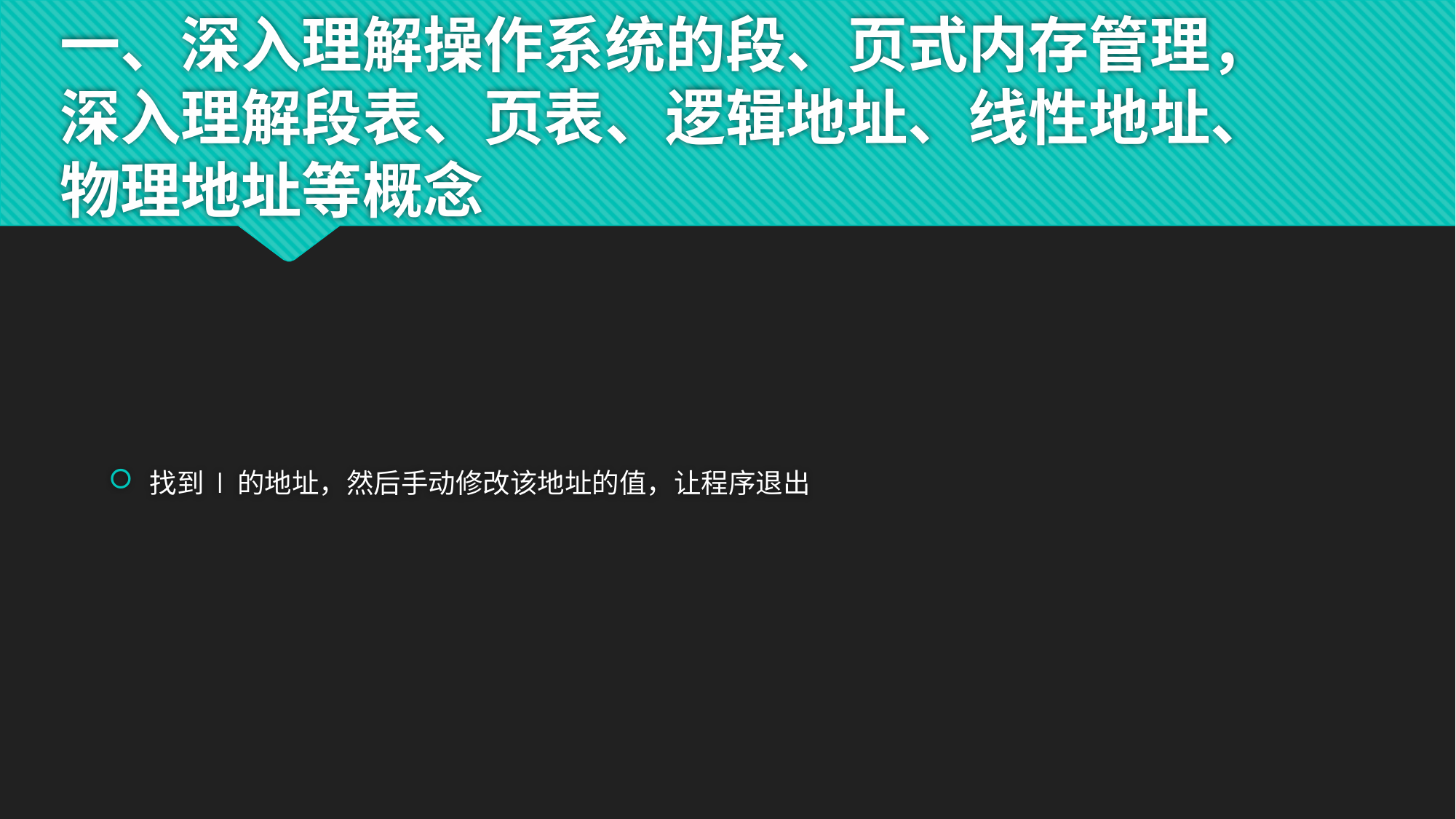

# 一、深入理解操作系统的段、页式内存管理，深入理解段表、页表、逻辑地址、线性地址、物理地址等概念
找到 I 的地址，然后手动修改该地址的值，让程序退出